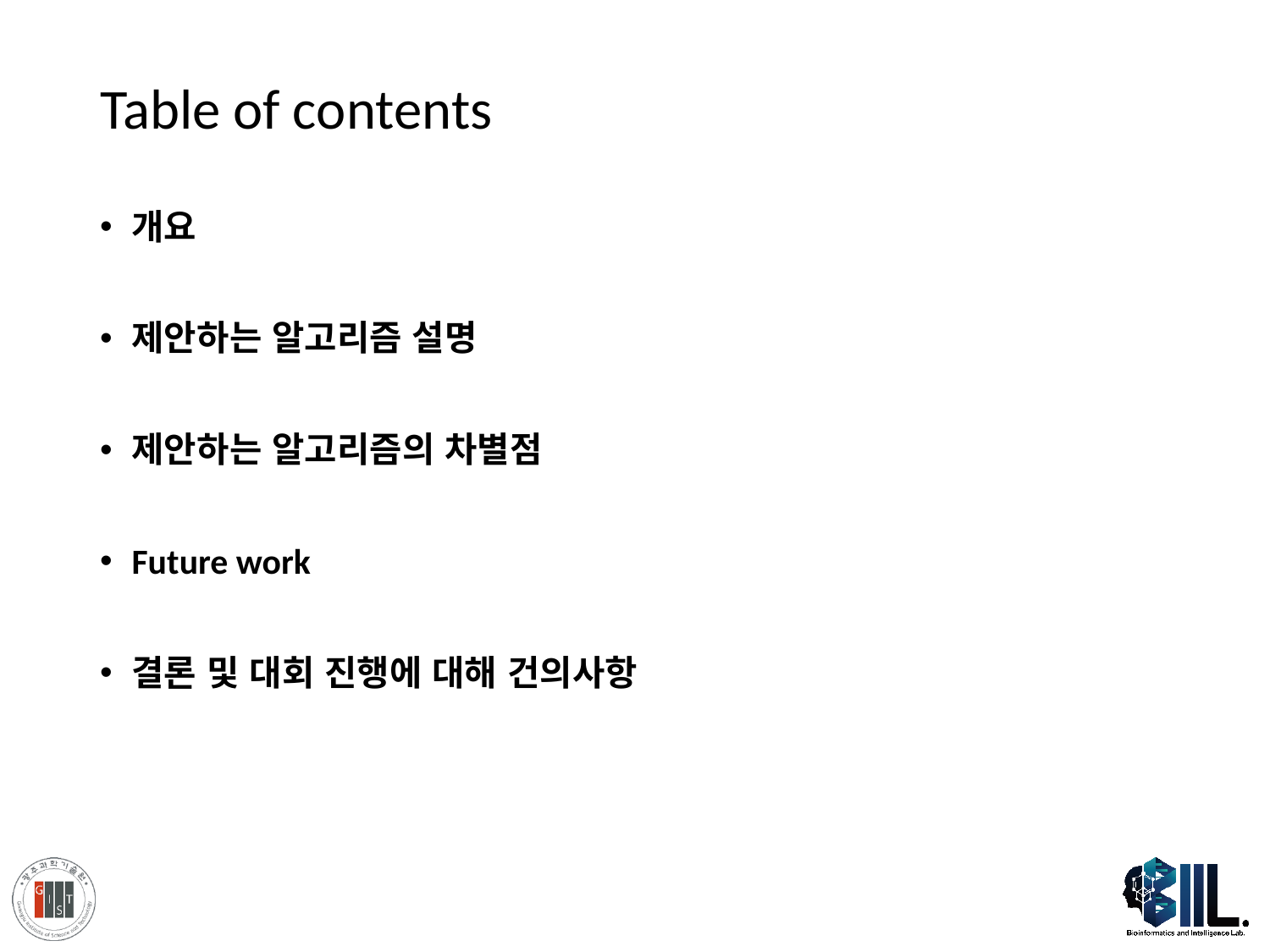

# Table of contents
개요

제안하는 알고리즘 설명

제안하는 알고리즘의 차별점

Future work

결론 및 대회 진행에 대해 건의사항
2